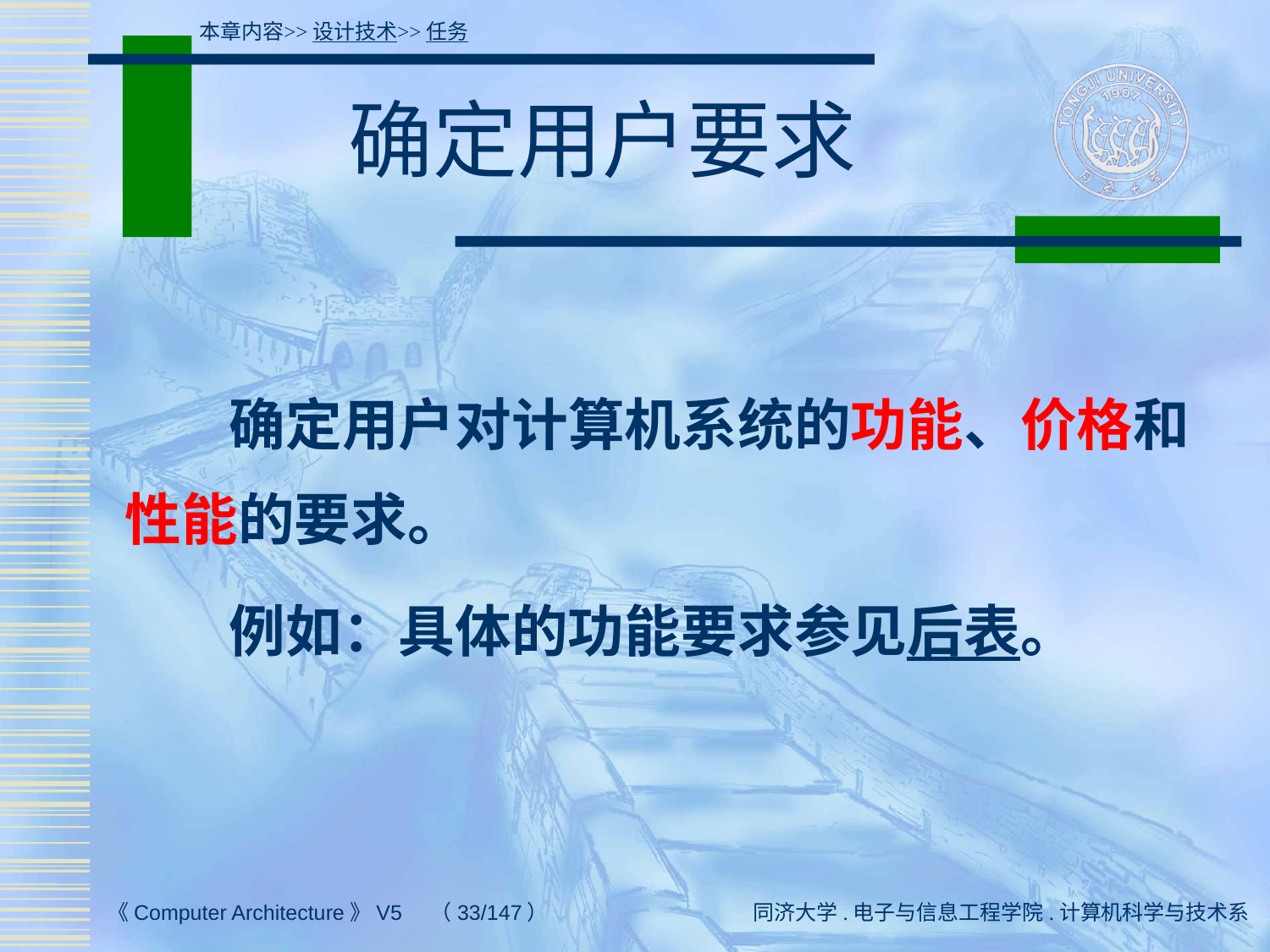

本章内容>>设计技术>>任务
# 确定用户要求
       确定用户对计算机系统的功能、价格和性能的要求。
       例如：具体的功能要求参见后表。